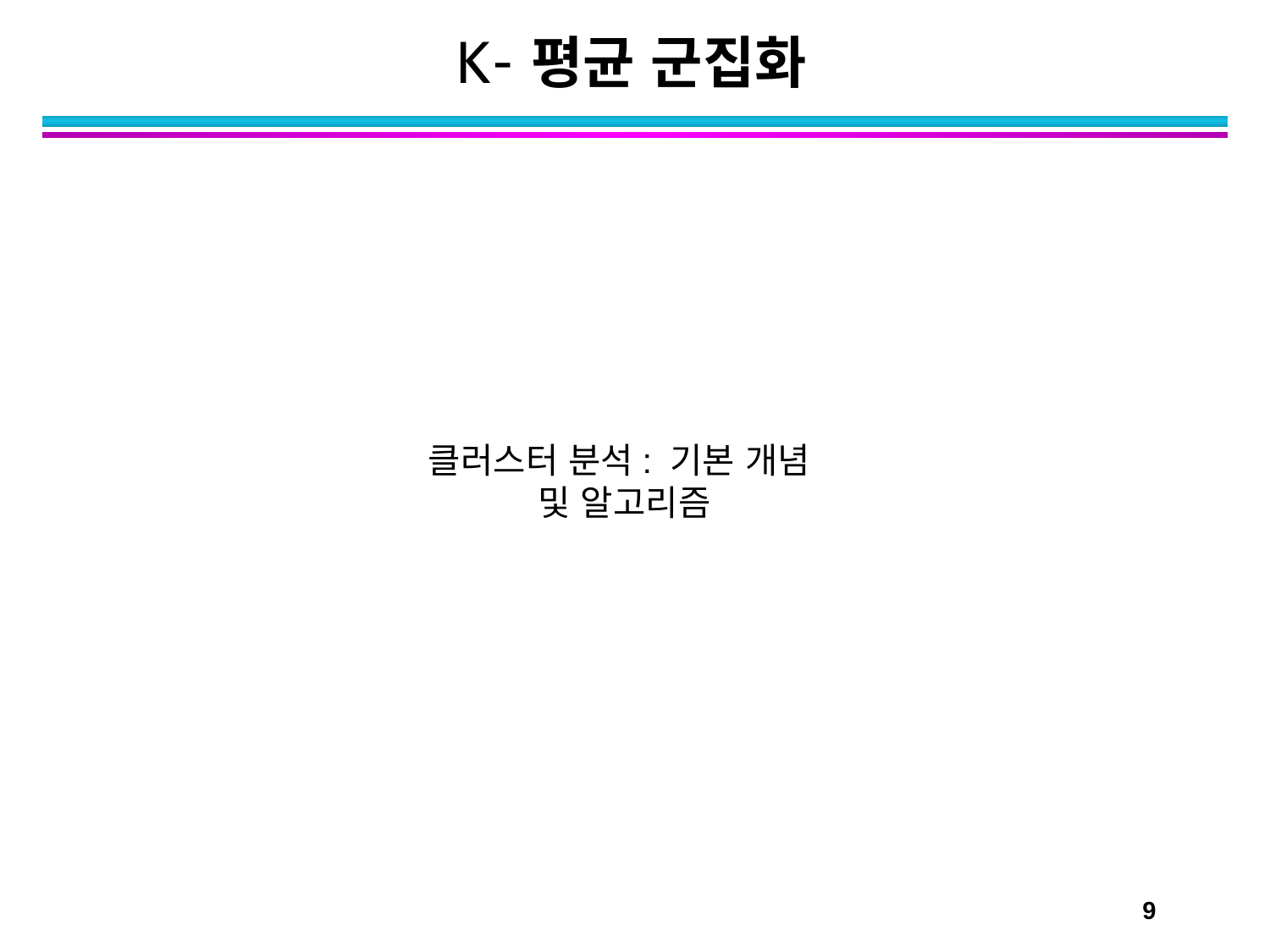

# K-평균 군집화
클러스터 분석: 기본 개념
및 알고리즘